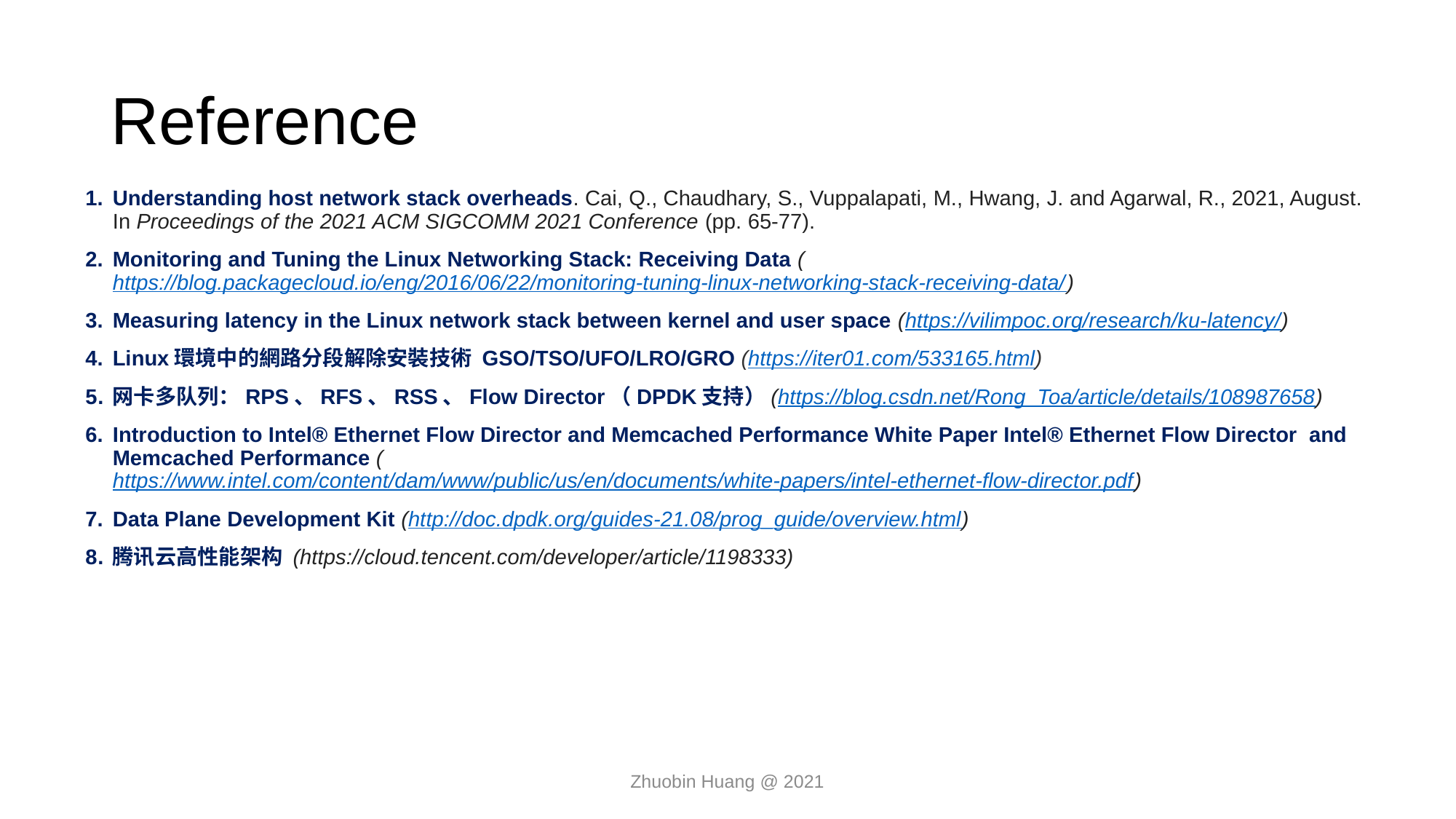

# Reference
Understanding host network stack overheads. Cai, Q., Chaudhary, S., Vuppalapati, M., Hwang, J. and Agarwal, R., 2021, August. In Proceedings of the 2021 ACM SIGCOMM 2021 Conference (pp. 65-77).
Monitoring and Tuning the Linux Networking Stack: Receiving Data (https://blog.packagecloud.io/eng/2016/06/22/monitoring-tuning-linux-networking-stack-receiving-data/)
Measuring latency in the Linux network stack between kernel and user space (https://vilimpoc.org/research/ku-latency/)
Linux環境中的網路分段解除安裝技術 GSO/TSO/UFO/LRO/GRO (https://iter01.com/533165.html)
网卡多队列：RPS、RFS、RSS、Flow Director（DPDK支持）(https://blog.csdn.net/Rong_Toa/article/details/108987658)
Introduction to Intel® Ethernet Flow Director and Memcached Performance White Paper Intel® Ethernet Flow Director  and Memcached Performance (https://www.intel.com/content/dam/www/public/us/en/documents/white-papers/intel-ethernet-flow-director.pdf)
Data Plane Development Kit (http://doc.dpdk.org/guides-21.08/prog_guide/overview.html)
腾讯云高性能架构 (https://cloud.tencent.com/developer/article/1198333)

Zhuobin Huang @ 2021